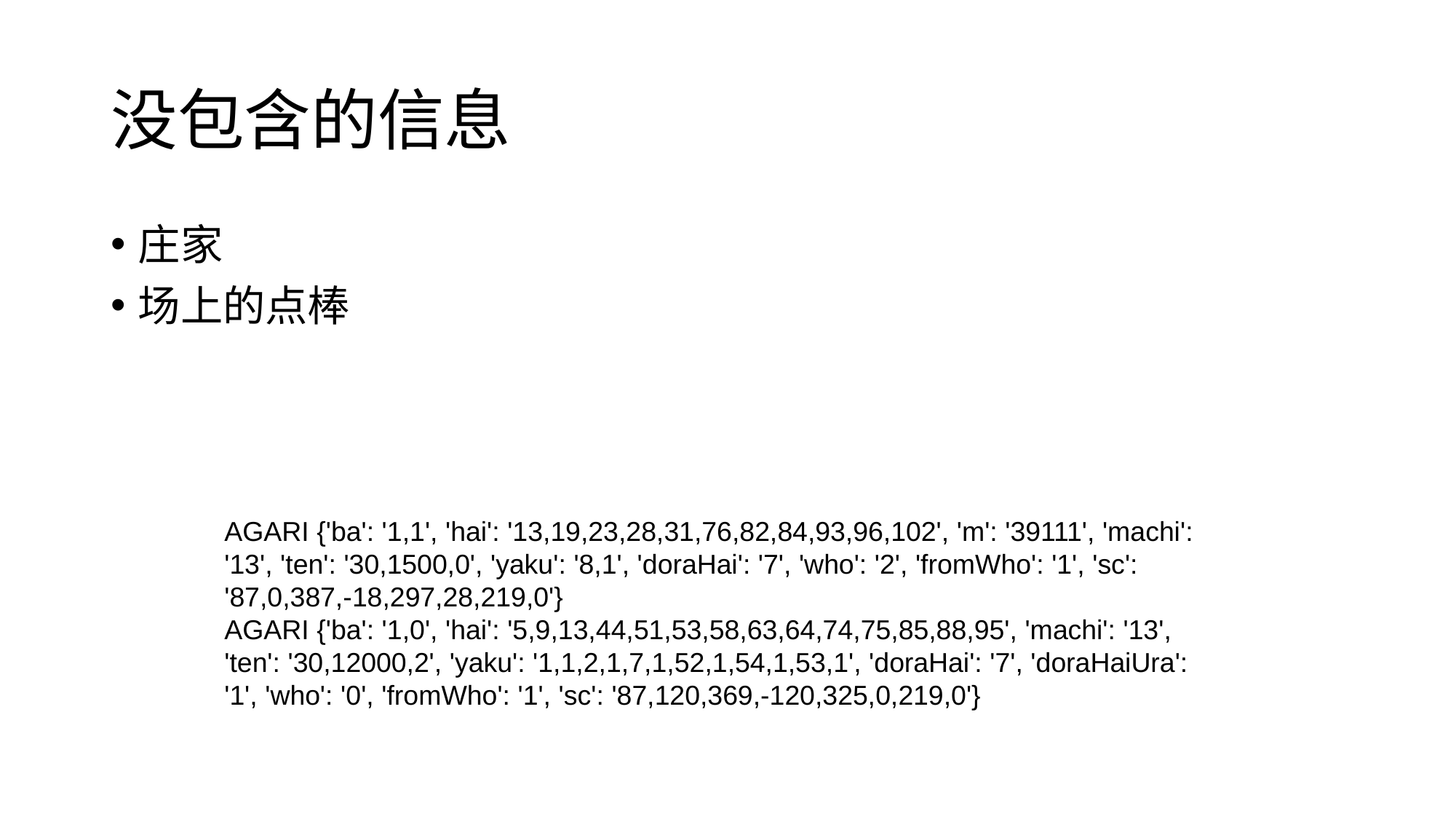

# 没包含的信息
庄家
场上的点棒
AGARI {'ba': '1,1', 'hai': '13,19,23,28,31,76,82,84,93,96,102', 'm': '39111', 'machi': '13', 'ten': '30,1500,0', 'yaku': '8,1', 'doraHai': '7', 'who': '2', 'fromWho': '1', 'sc': '87,0,387,-18,297,28,219,0'}
AGARI {'ba': '1,0', 'hai': '5,9,13,44,51,53,58,63,64,74,75,85,88,95', 'machi': '13', 'ten': '30,12000,2', 'yaku': '1,1,2,1,7,1,52,1,54,1,53,1', 'doraHai': '7', 'doraHaiUra': '1', 'who': '0', 'fromWho': '1', 'sc': '87,120,369,-120,325,0,219,0'}